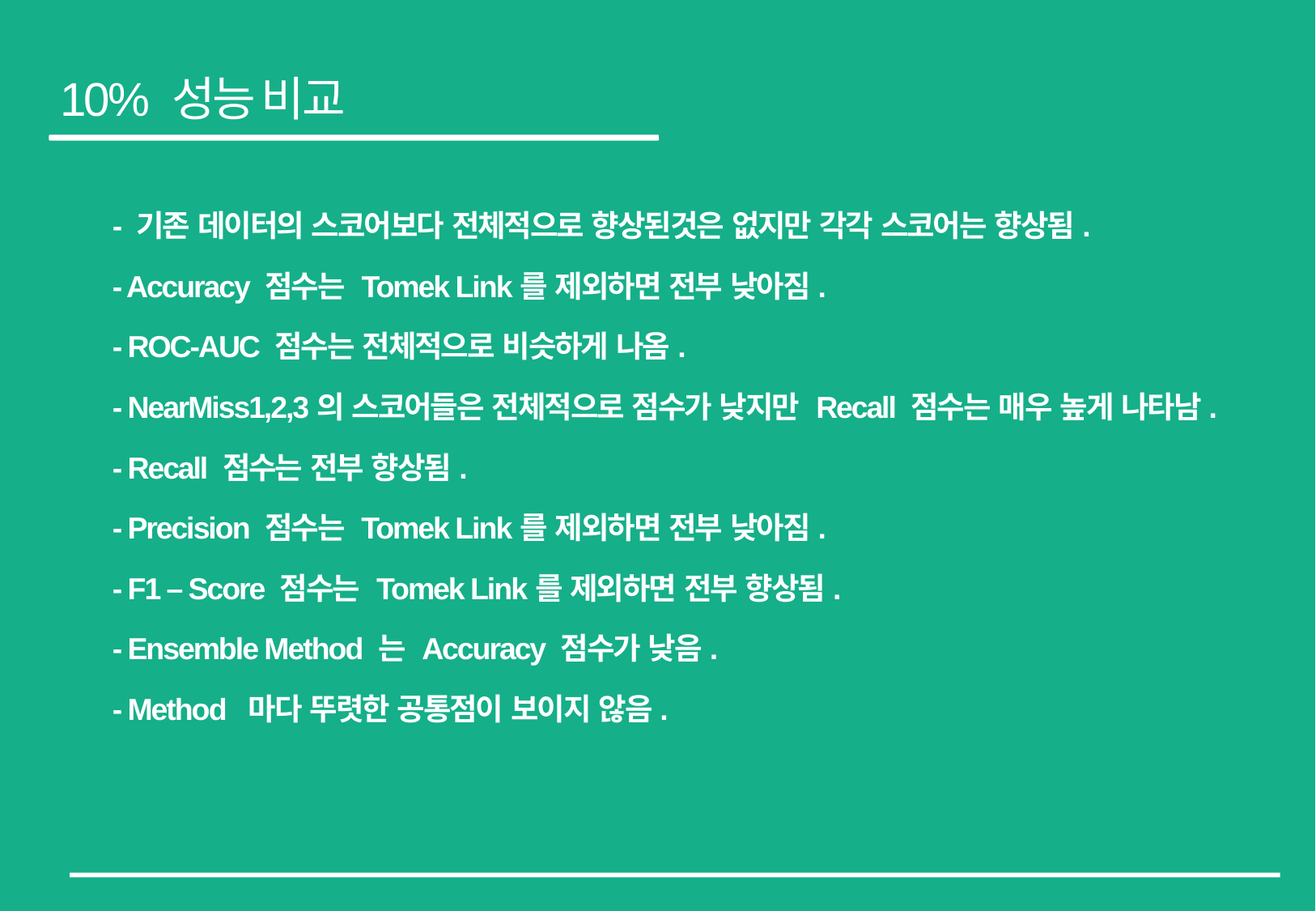

10% 성능 비교

- 기존 데이터의 스코어보다 전체적으로 향상된것은 없지만 각각 스코어는 향상됨.
- Accuracy 점수는 Tomek Link를 제외하면 전부 낮아짐.
- ROC-AUC 점수는 전체적으로 비슷하게 나옴.
- NearMiss1,2,3의 스코어들은 전체적으로 점수가 낮지만 Recall 점수는 매우 높게 나타남.
- Recall 점수는 전부 향상됨.
- Precision 점수는 Tomek Link를 제외하면 전부 낮아짐.
- F1 – Score 점수는 Tomek Link를 제외하면 전부 향상됨.
- Ensemble Method 는 Accuracy 점수가 낮음.
- Method  마다 뚜렷한 공통점이 보이지 않음.